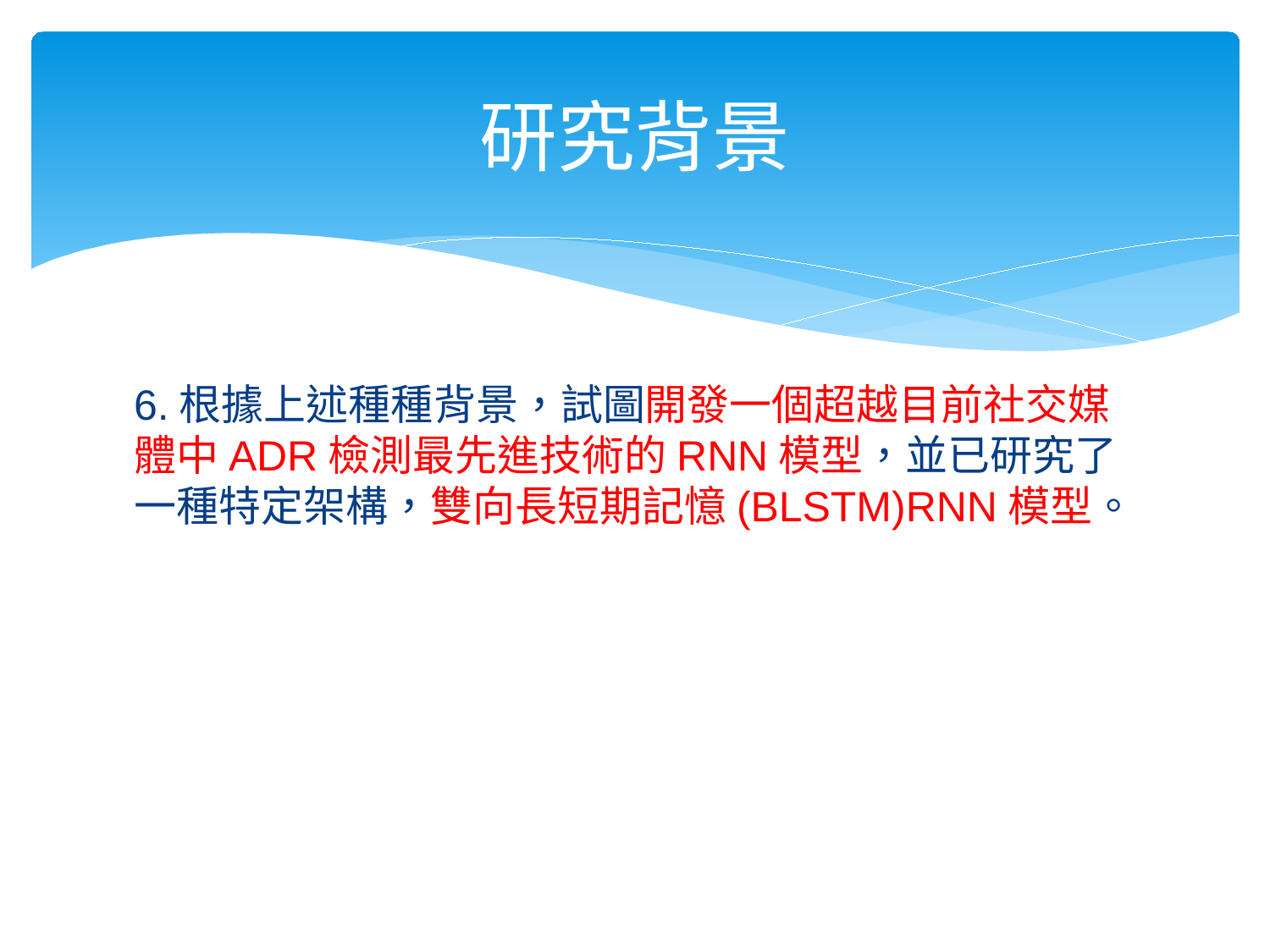

# 研究背景
6.根據上述種種背景，試圖開發一個超越目前社交媒體中ADR檢測最先進技術的RNN模型，並已研究了一種特定架構，雙向長短期記憶(BLSTM)RNN模型。